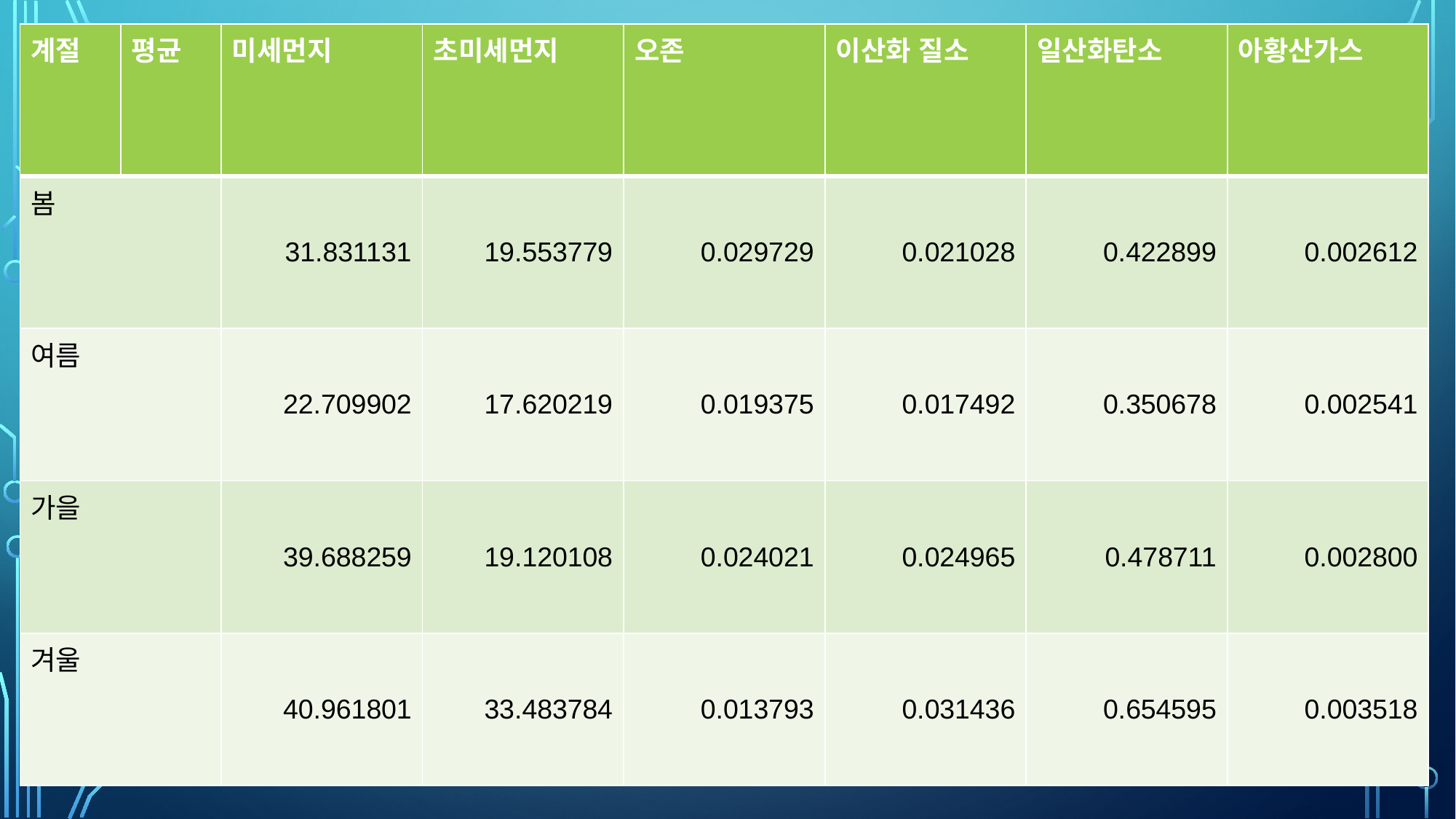

| 계절 | 평균 | 미세먼지 | 초미세먼지 | 오존 | 이산화 질소 | 일산화탄소 | 아황산가스 |
| --- | --- | --- | --- | --- | --- | --- | --- |
| 봄 |  | 31.831131 | 19.553779 | 0.029729 | 0.021028 | 0.422899 | 0.002612 |
| 여름 |  | 22.709902 | 17.620219 | 0.019375 | 0.017492 | 0.350678 | 0.002541 |
| 가을 |  | 39.688259 | 19.120108 | 0.024021 | 0.024965 | 0.478711 | 0.002800 |
| 겨울 |  | 40.961801 | 33.483784 | 0.013793 | 0.031436 | 0.654595 | 0.003518 |
#